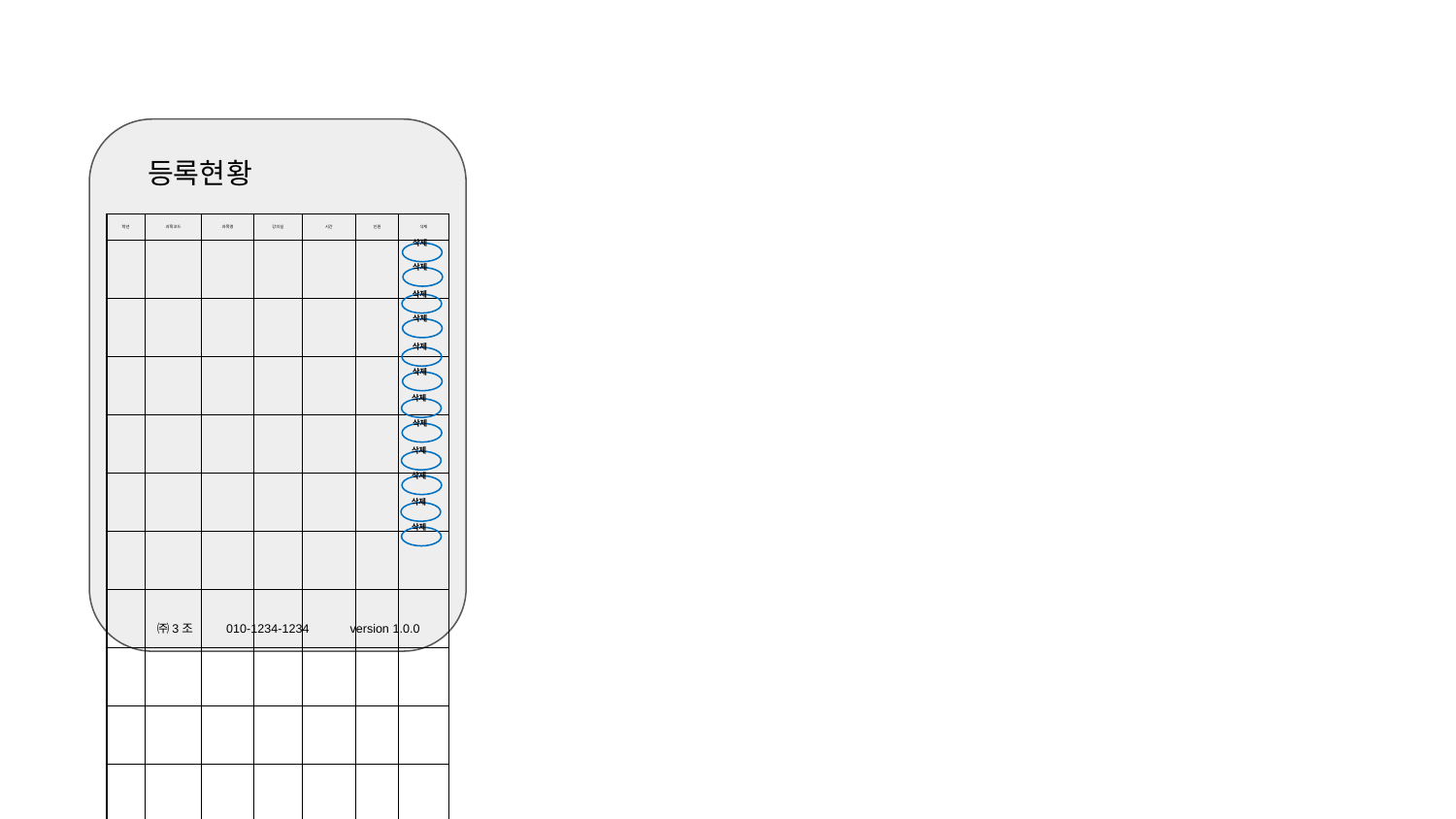

등록현황
| 학년 | 과목코드 | 과목명 | 강의실 | 시간 | 인원 | 삭제 |
| --- | --- | --- | --- | --- | --- | --- |
|  |  |  |  |  |  |  |
|  |  |  |  |  |  |  |
|  |  |  |  |  |  |  |
|  |  |  |  |  |  |  |
|  |  |  |  |  |  |  |
|  |  |  |  |  |  |  |
|  |  |  |  |  |  |  |
|  |  |  |  |  |  |  |
|  |  |  |  |  |  |  |
|  |  |  |  |  |  |  |
|  |  |  |  |  |  |  |
|  |  |  |  |  |  |  |
삭제

삭제

삭제

삭제

삭제

삭제

삭제

삭제

삭제

삭제

삭제

삭제

㈜3조         010-1234-1234            version 1.0.0